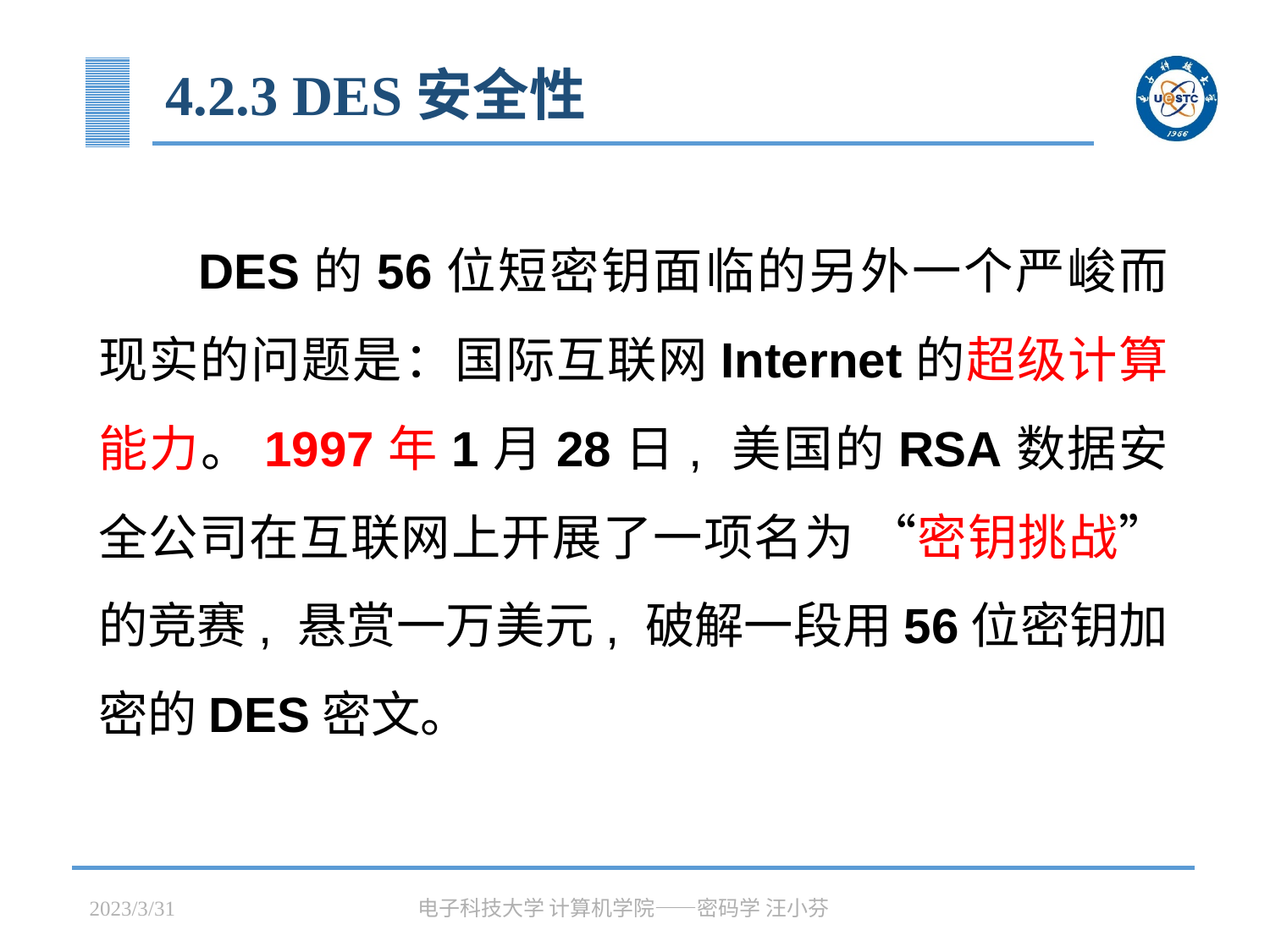

# 4.2.3 DES安全性
DES的56位短密钥面临的另外一个严峻而现实的问题是：国际互联网Internet的超级计算能力。1997年1月28日, 美国的RSA数据安全公司在互联网上开展了一项名为 “密钥挑战” 的竞赛, 悬赏一万美元, 破解一段用56位密钥加密的DES密文。

2023/3/31
电子科技大学 计算机学院——密码学 汪小芬